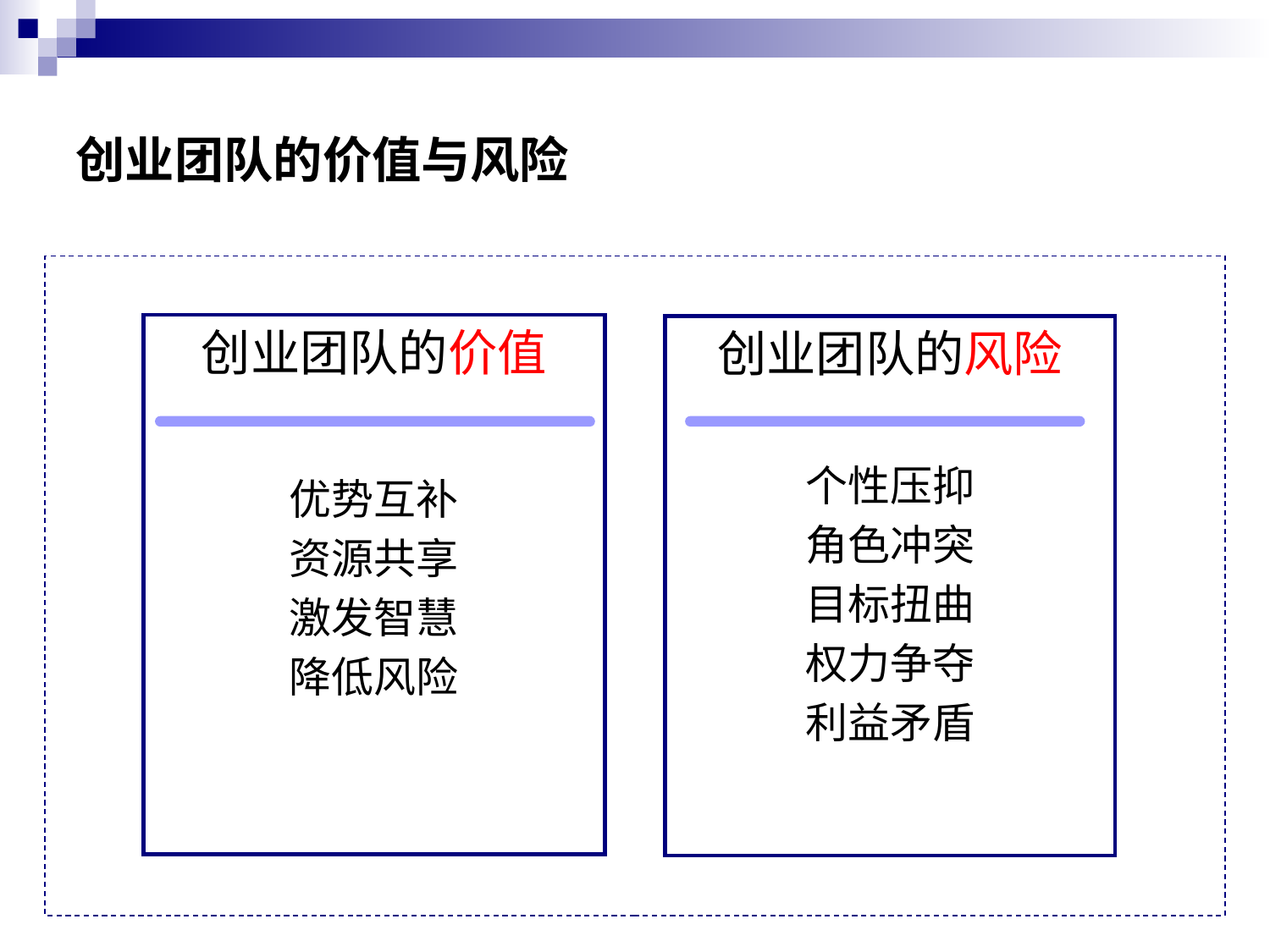

# 创业团队的价值与风险

创业团队的价值

优势互补
资源共享
激发智慧
降低风险
创业团队的风险

个性压抑
角色冲突
目标扭曲
权力争夺
利益矛盾